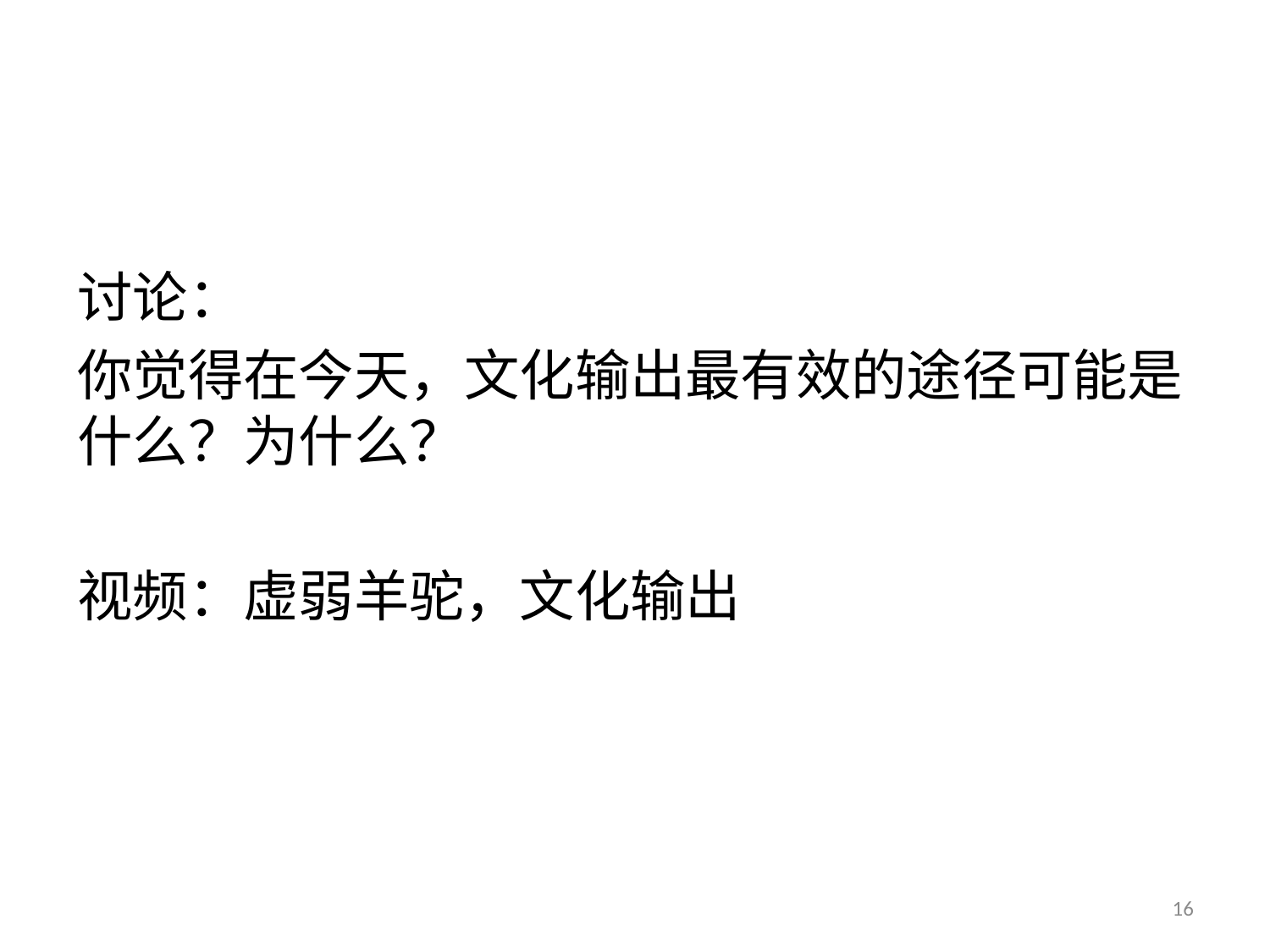

#
讨论：
你觉得在今天，文化输出最有效的途径可能是什么？为什么？

视频：虚弱羊驼，文化输出

16